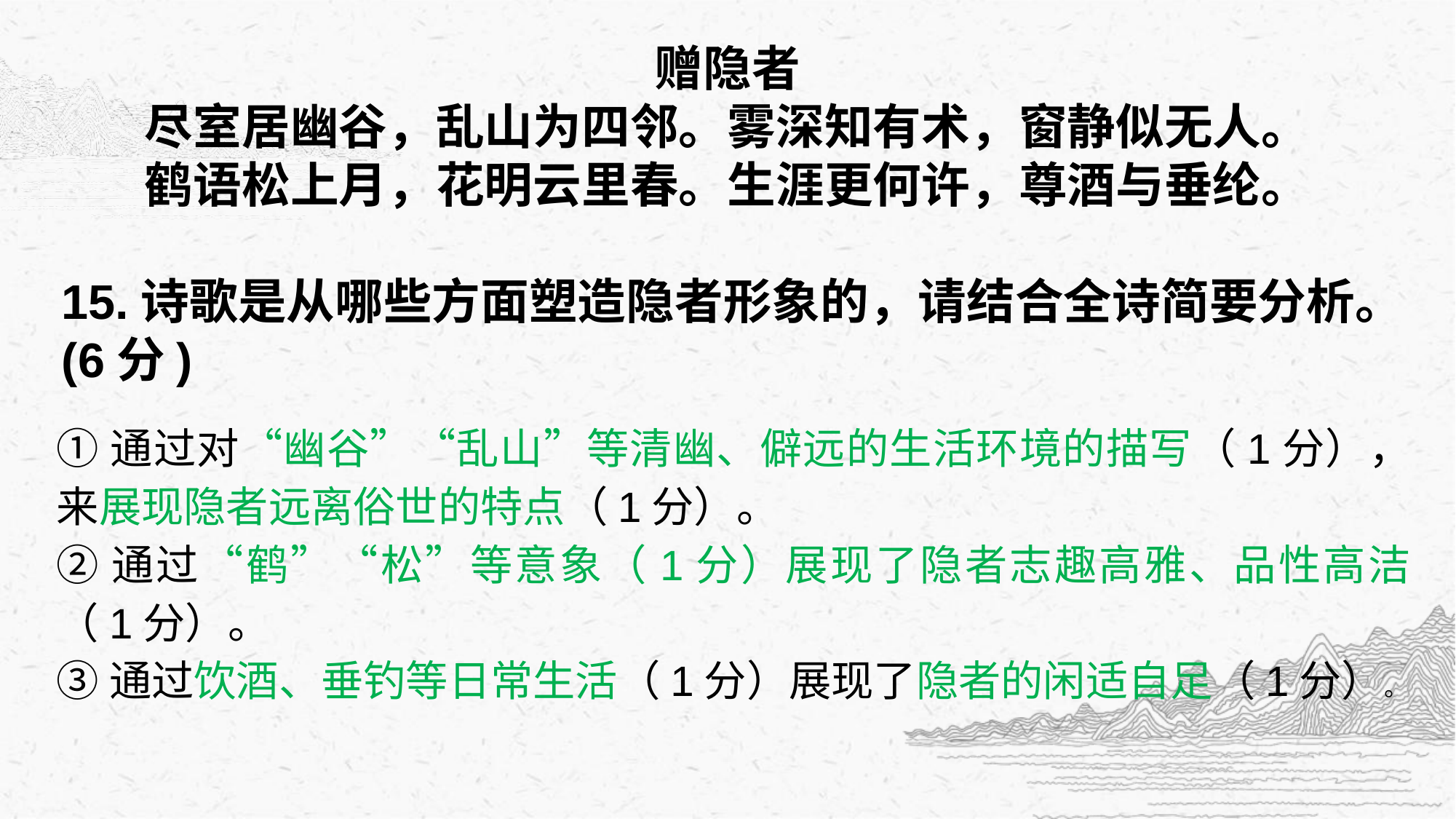

赠隐者
尽室居幽谷，乱山为四邻。雾深知有术，窗静似无人。
鹤语松上月，花明云里春。生涯更何许，尊酒与垂纶。

15.诗歌是从哪些方面塑造隐者形象的，请结合全诗简要分析。(6分)
①通过对“幽谷”“乱山”等清幽、僻远的生活环境的描写（1分），来展现隐者远离俗世的特点（1分）。
②通过“鹤”“松”等意象（1分）展现了隐者志趣高雅、品性高洁（1分）。
③通过饮酒、垂钓等日常生活（1分）展现了隐者的闲适自足（1分）。